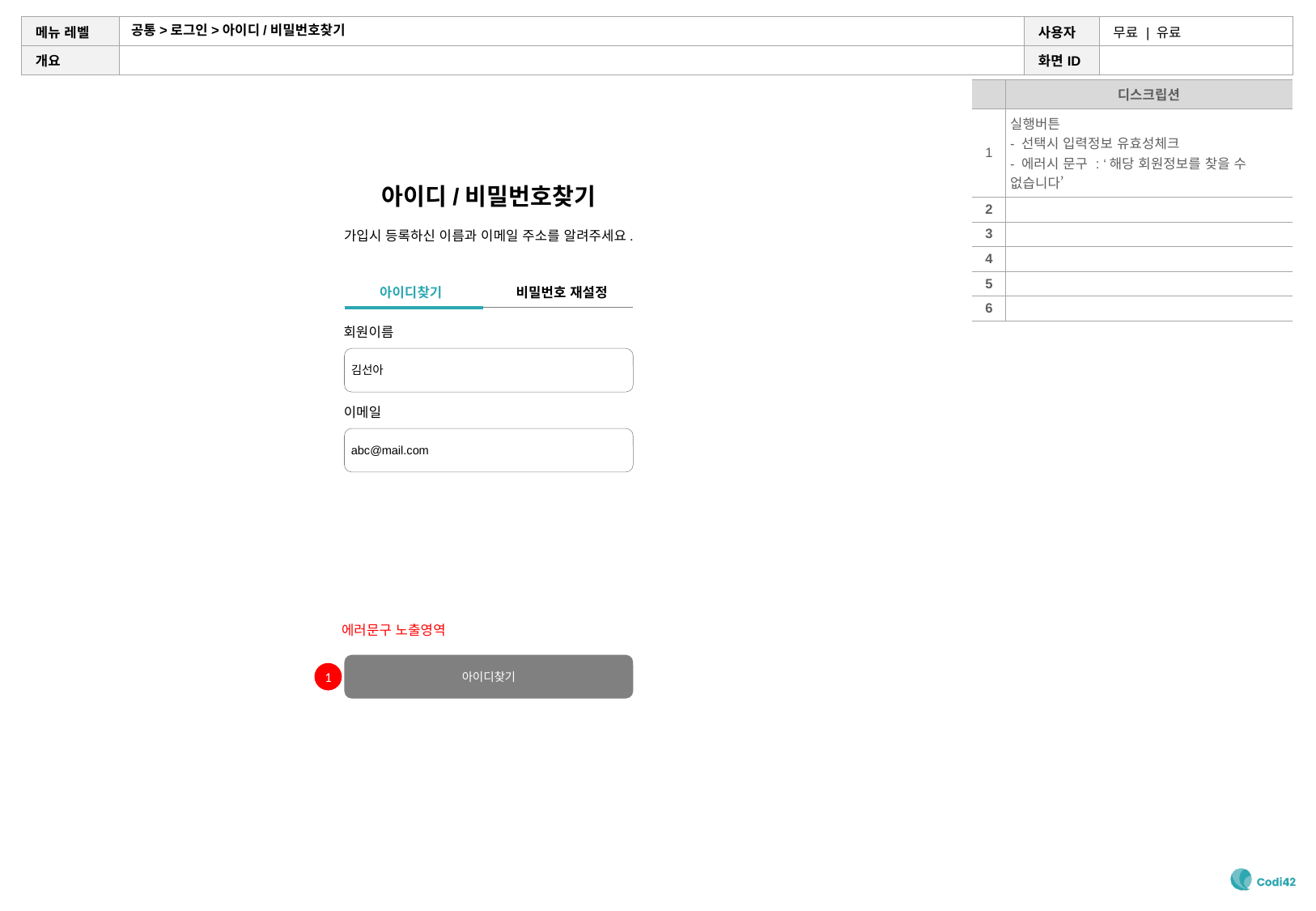

# 공통>로그인>아이디/비밀번호찾기

|  | 디스크립션 |
| --- | --- |
| 1 | 실행버튼 - 선택시 입력정보 유효성체크 - 에러시 문구 : ‘해당 회원정보를 찾을 수 없습니다’ |
| 2 |  |
| 3 |  |
| 4 |  |
| 5 |  |
| 6 |  |
아이디/비밀번호찾기
가입시 등록하신 이름과 이메일 주소를 알려주세요.
아이디찾기
비밀번호 재설정
회원이름
김선아
이메일
abc@mail.com
에러문구 노출영역
아이디찾기
1